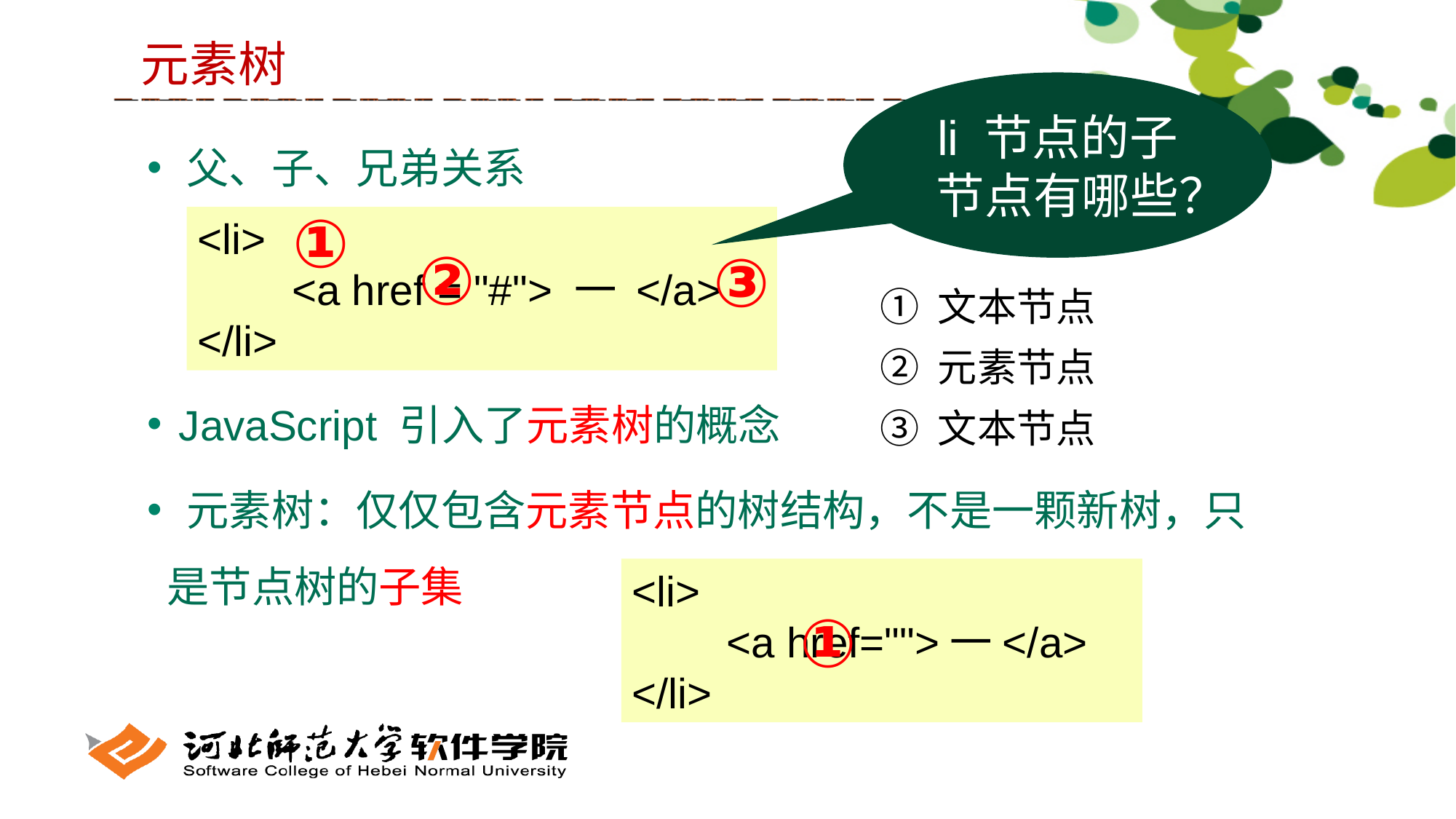

元素树
li 节点的子节点有哪些？
 父、子、兄弟关系

 JavaScript 引入了元素树的概念
 元素树：仅仅包含元素节点的树结构，不是一颗新树，只是节点树的子集
①
<li>
        <a href = "#"> 一 </a>
</li>
  ②
③
① 文本节点
② 元素节点
③ 文本节点
<li>
        <a href="">一</a>
</li>
①